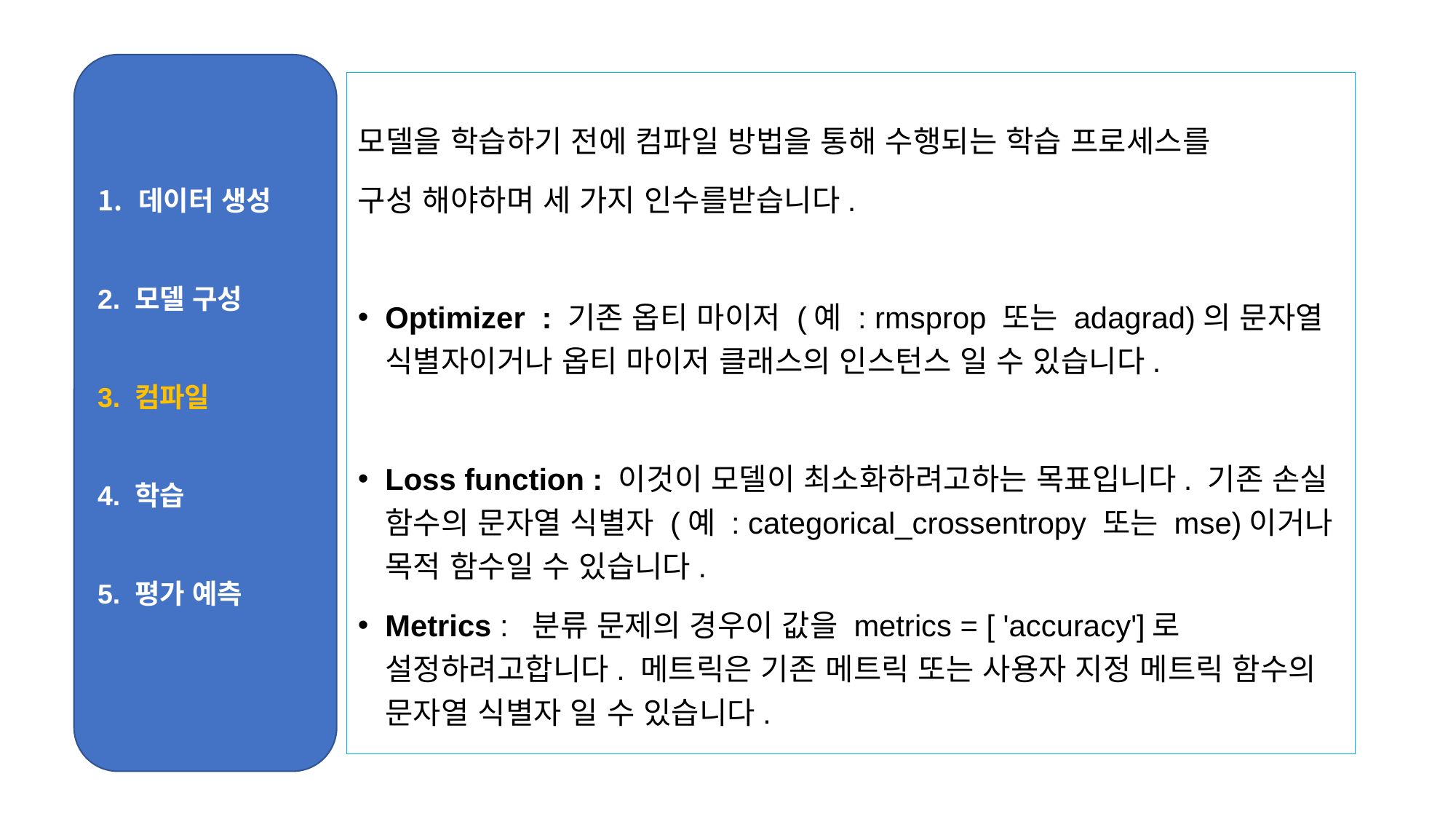

데이터 생성

2. 모델 구성

3. 컴파일

4. 학습

5. 평가 예측

모델을 학습하기 전에 컴파일 방법을 통해 수행되는 학습 프로세스를
구성 해야하며 세 가지 인수를받습니다.

Optimizer  : 기존 옵티 마이저 (예 : rmsprop 또는 adagrad)의 문자열 식별자이거나 옵티 마이저 클래스의 인스턴스 일 수 있습니다.

Loss function : 이것이 모델이 최소화하려고하는 목표입니다. 기존 손실 함수의 문자열 식별자 (예 : categorical_crossentropy 또는 mse)이거나 목적 함수일 수 있습니다.
Metrics :  분류 문제의 경우이 값을 metrics = [ 'accuracy']로 설정하려고합니다. 메트릭은 기존 메트릭 또는 사용자 지정 메트릭 함수의 문자열 식별자 일 수 있습니다.